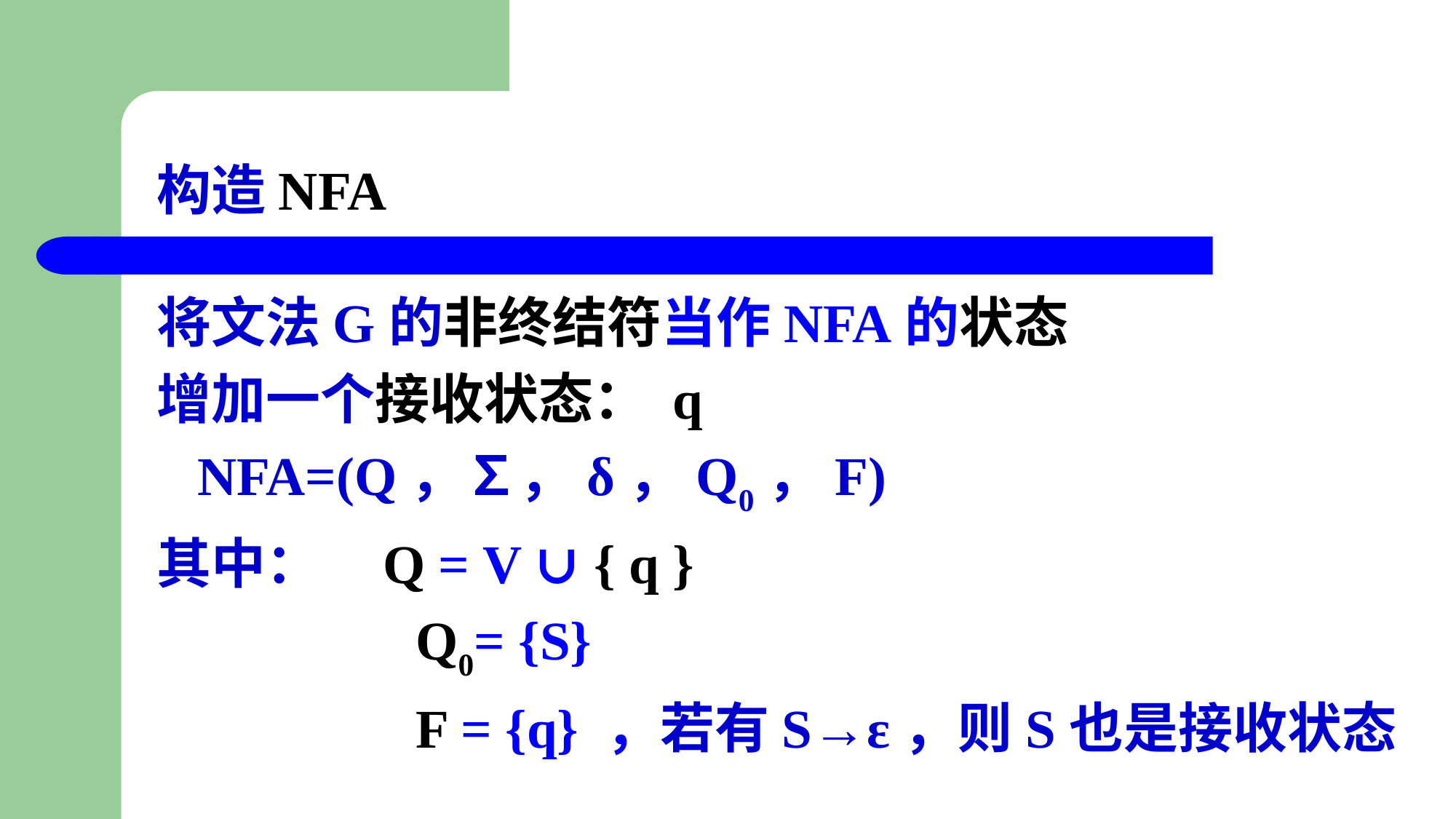

# 构造NFA
将文法G的非终结符当作NFA的状态
增加一个接收状态： q
	NFA=(Q，∑，δ，Q0，F)
其中：    Q = V ∪ { q }
    		Q0= {S}
    		F = {q} ，若有S→ε，则S也是接收状态